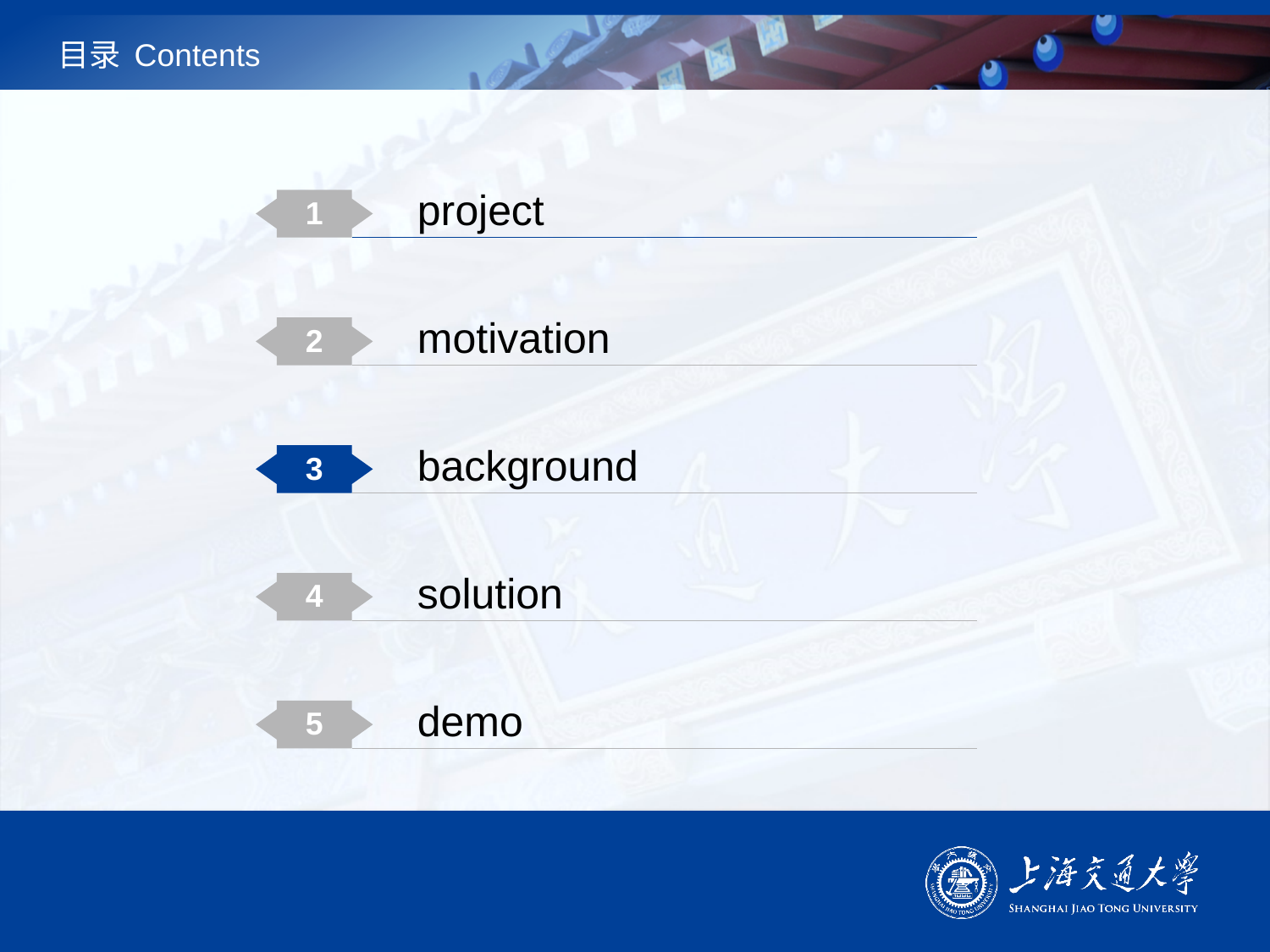

# 目录 Contents
project
1

motivation
2

background
3

solution
4

demo
5